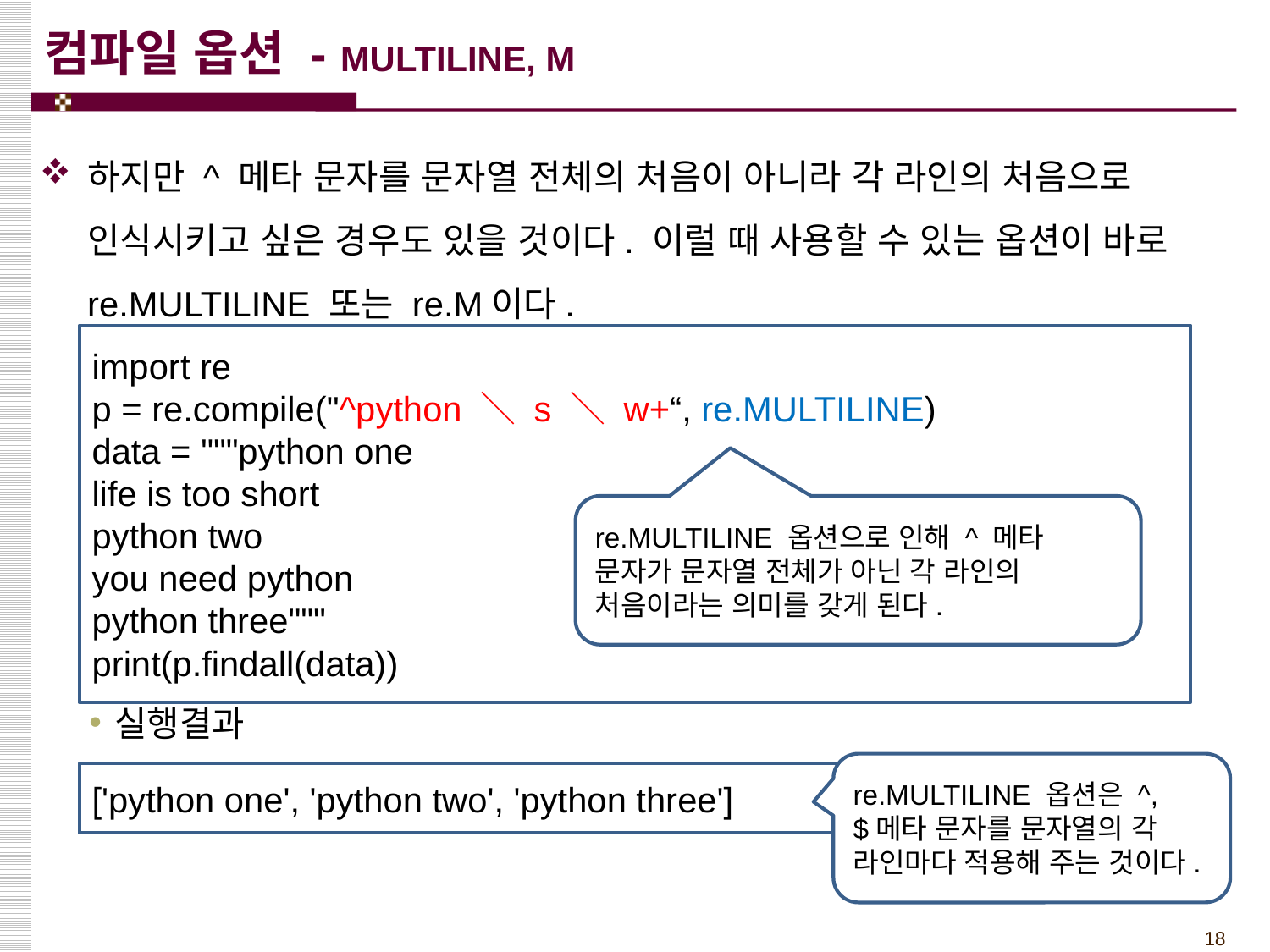

# 컴파일 옵션 - MULTILINE, M
하지만 ^ 메타 문자를 문자열 전체의 처음이 아니라 각 라인의 처음으로 인식시키고 싶은 경우도 있을 것이다. 이럴 때 사용할 수 있는 옵션이 바로 re.MULTILINE 또는 re.M이다.

실행결과
import re
p = re.compile("^python ＼ s ＼ w+“, re.MULTILINE)
data = """python one
life is too short
python two
you need python
python three"""
print(p.findall(data))
re.MULTILINE 옵션으로 인해 ^ 메타 문자가 문자열 전체가 아닌 각 라인의 처음이라는 의미를 갖게 된다.
re.MULTILINE 옵션은 ^, $메타 문자를 문자열의 각 라인마다 적용해 주는 것이다.
['python one', 'python two', 'python three']